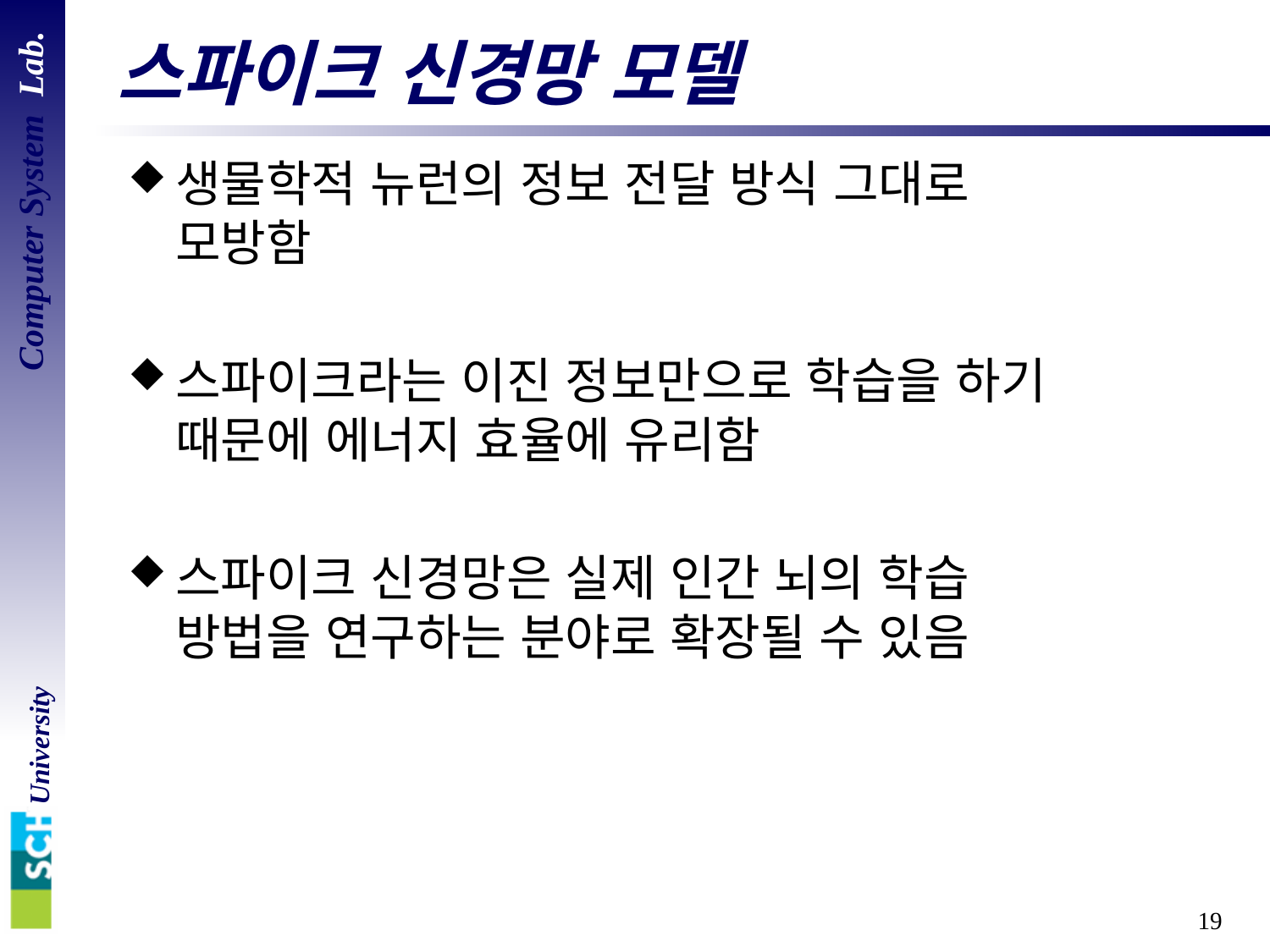

# 스파이크 신경망 모델
생물학적 뉴런의 정보 전달 방식 그대로
모방함

스파이크라는 이진 정보만으로 학습을 하기
때문에 에너지 효율에 유리함

스파이크 신경망은 실제 인간 뇌의 학습
방법을 연구하는 분야로 확장될 수 있음